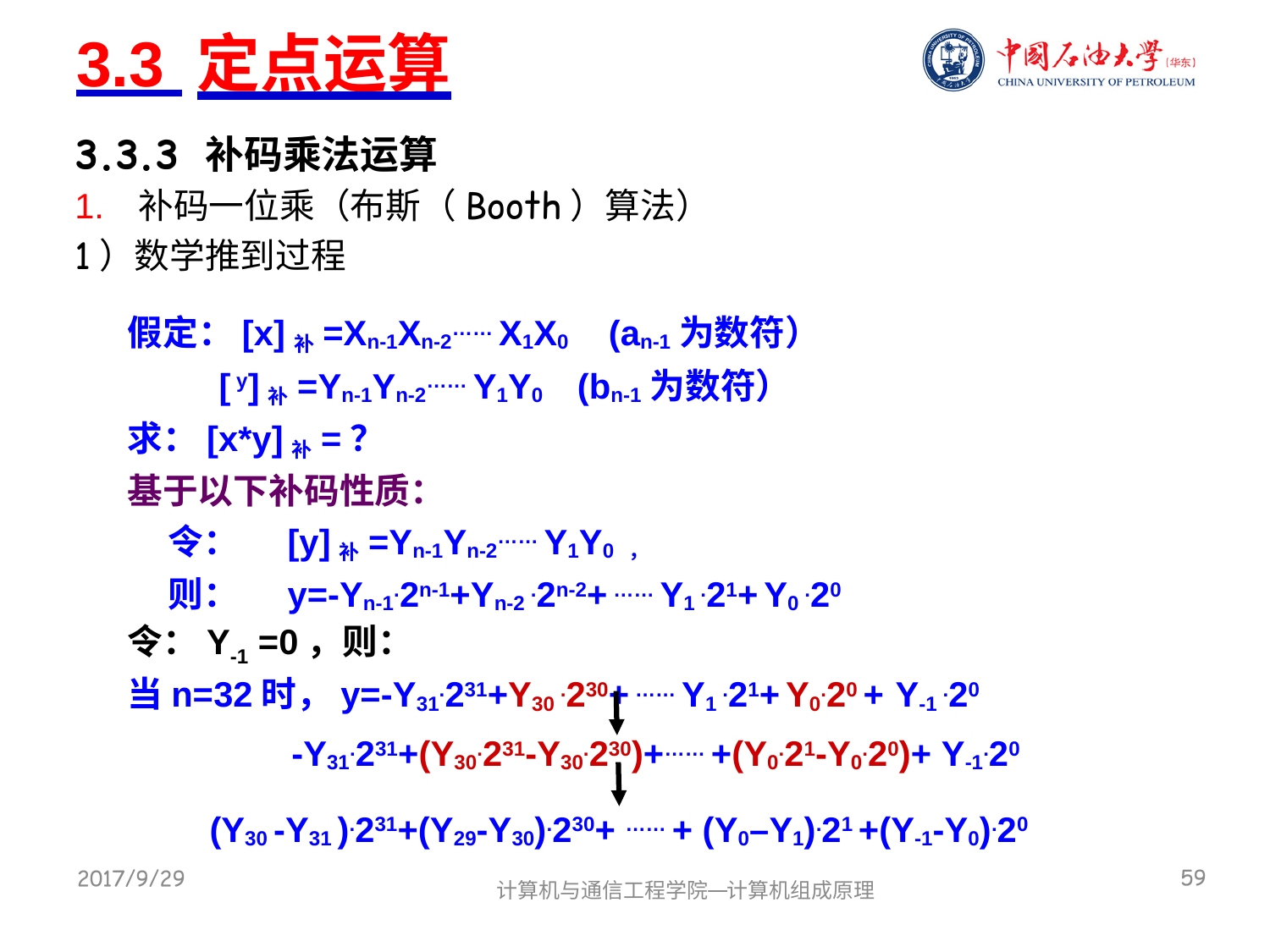

# 3.3 定点运算
3.3.3 补码乘法运算
补码一位乘（布斯（Booth）算法）
1）数学推到过程

假定：[x]补=Xn-1Xn-2…… X1X0       (an-1为数符）
                [ y]补=Yn-1Yn-2…… Y1Y0      (bn-1为数符）
求：[x*y]补=？
基于以下补码性质：
    令：     [y]补=Yn-1Yn-2…… Y1Y0 ，
    则：     y=-Yn-1.2n-1+Yn-2 .2n-2+ …… Y1 .21+ Y0 .20
令：Y-1 =0，则：
当n=32时，y=-Y31.231+Y30 .230+ …… Y1 .21+ Y0.20 +  Y-1 .20

-Y31.231+(Y30.231-Y30.230)+…… +(Y0.21-Y0.20)+ Y-1.20

(Y30 -Y31 ).231+(Y29-Y30).230+ …… + (Y0–Y1).21 +(Y-1-Y0).20
2017/9/29
59
计算机与通信工程学院—计算机组成原理